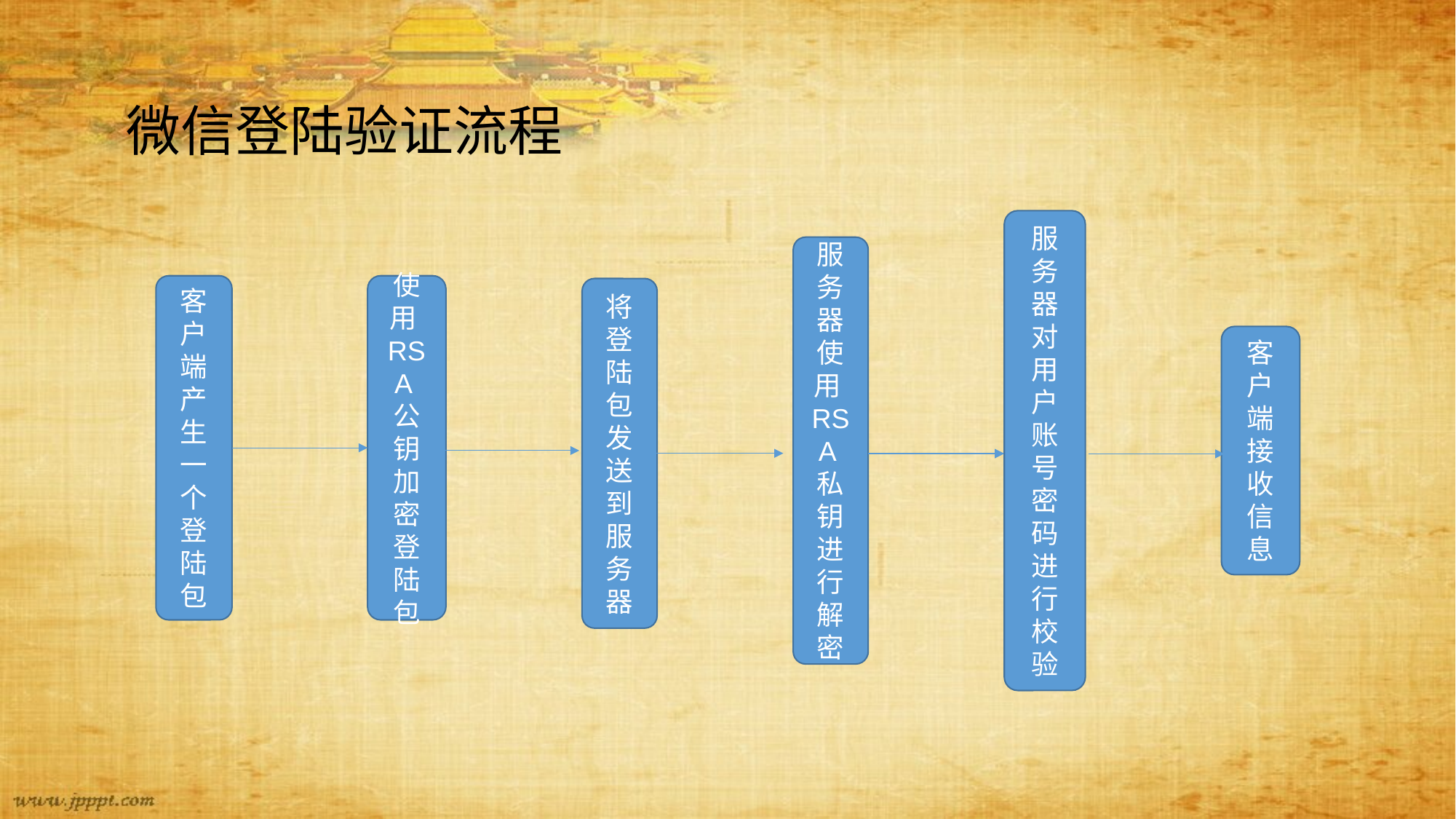

微信登陆验证流程
服务器对用户账号密码进行校验
服务器使用RSA私钥进行解密
客户端产生一个登陆包
使用RSA公钥加密登陆包
将登陆包发送到服务器
客户端接收信息